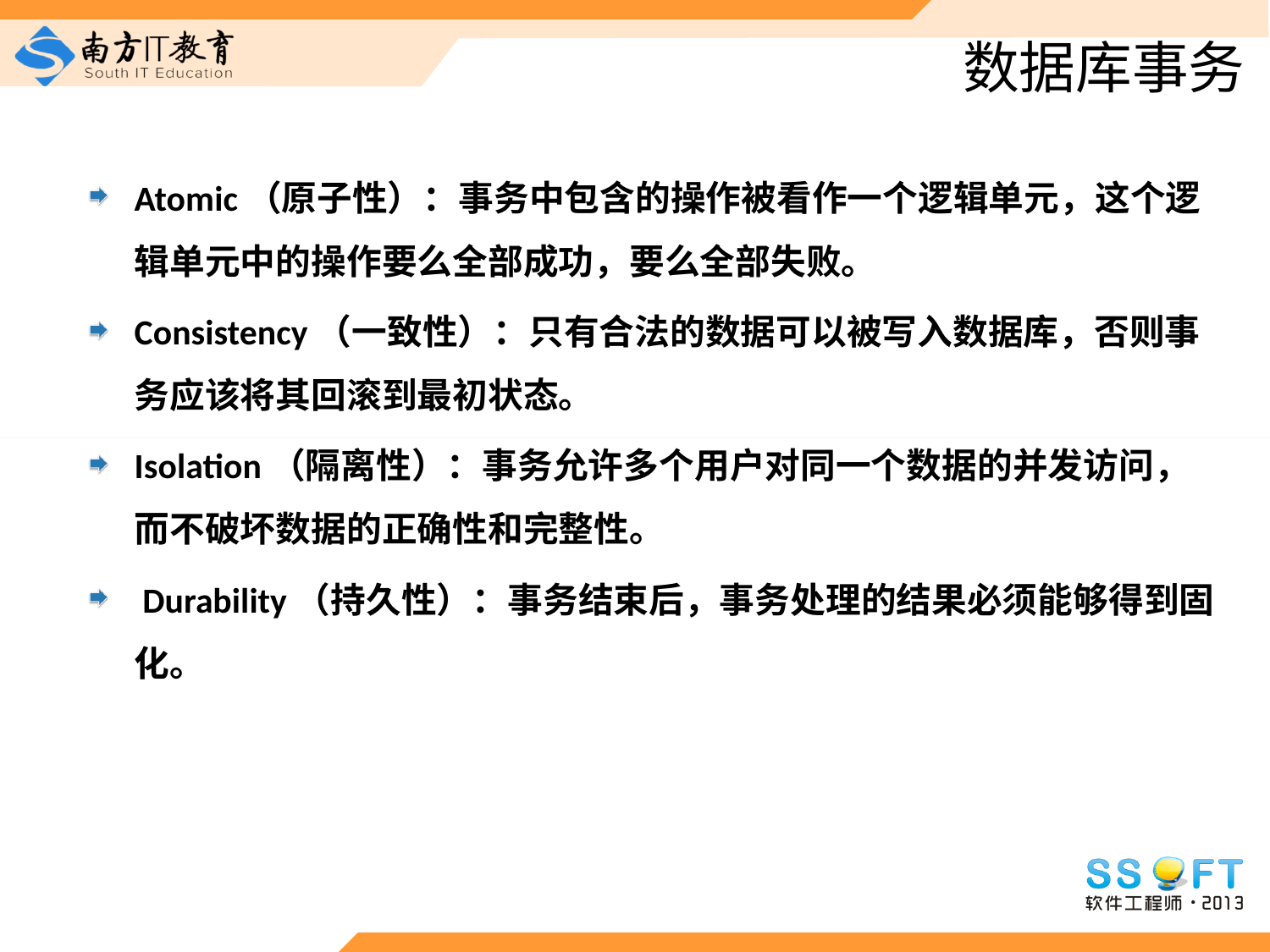

# 数据库事务
Atomic（原子性）：事务中包含的操作被看作一个逻辑单元，这个逻辑单元中的操作要么全部成功，要么全部失败。
Consistency（一致性）：只有合法的数据可以被写入数据库，否则事务应该将其回滚到最初状态。
Isolation（隔离性）：事务允许多个用户对同一个数据的并发访问，而不破坏数据的正确性和完整性。
 Durability（持久性）：事务结束后，事务处理的结果必须能够得到固化。